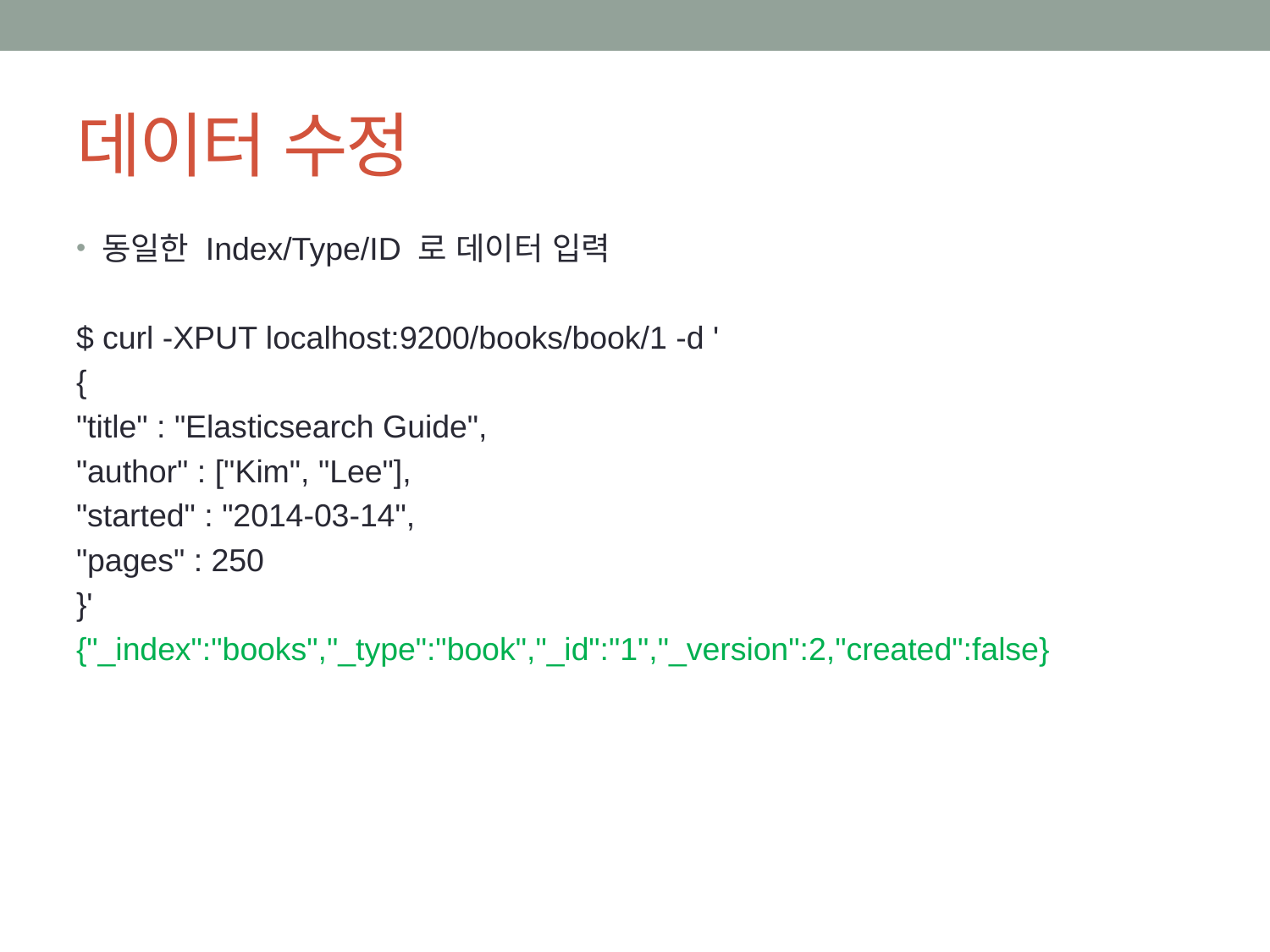

# 데이터 수정
동일한 Index/Type/ID 로 데이터 입력

$ curl -XPUT localhost:9200/books/book/1 -d '
{
"title" : "Elasticsearch Guide",
"author" : ["Kim", "Lee"],
"started" : "2014-03-14",
"pages" : 250
}'
{"_index":"books","_type":"book","_id":"1","_version":2,"created":false}